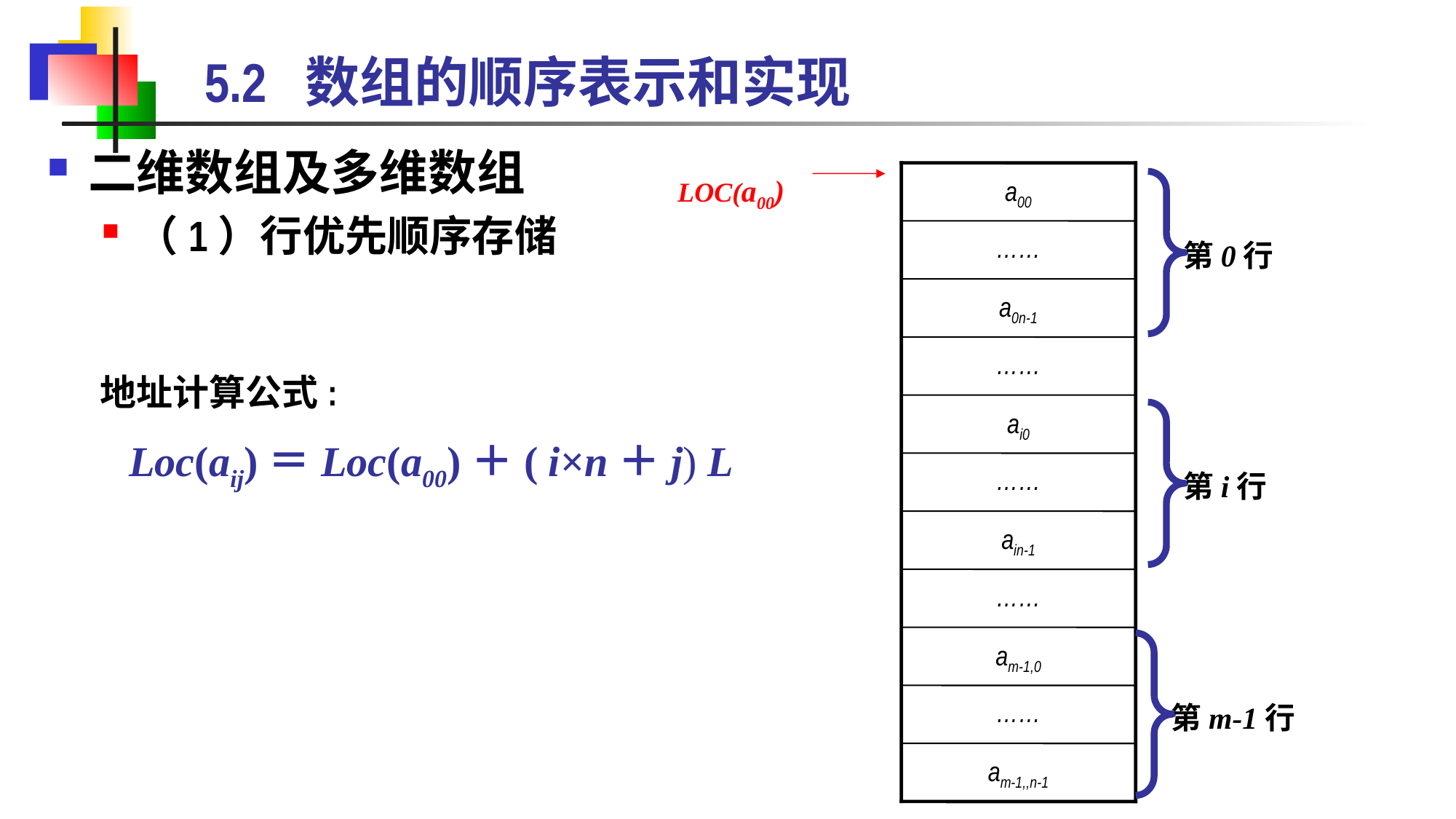

# 5.2  数组的顺序表示和实现
二维数组及多维数组
（1）行优先顺序存储
                  LOC(a00)
a00

……

第0行
a0n-1

……

ai0

……

第i行
ain-1

……

am-1,0

……

第m-1行
am-1,,n-1

 地址计算公式:
     Loc(aij)＝Loc(a00)＋( i×n＋j) L